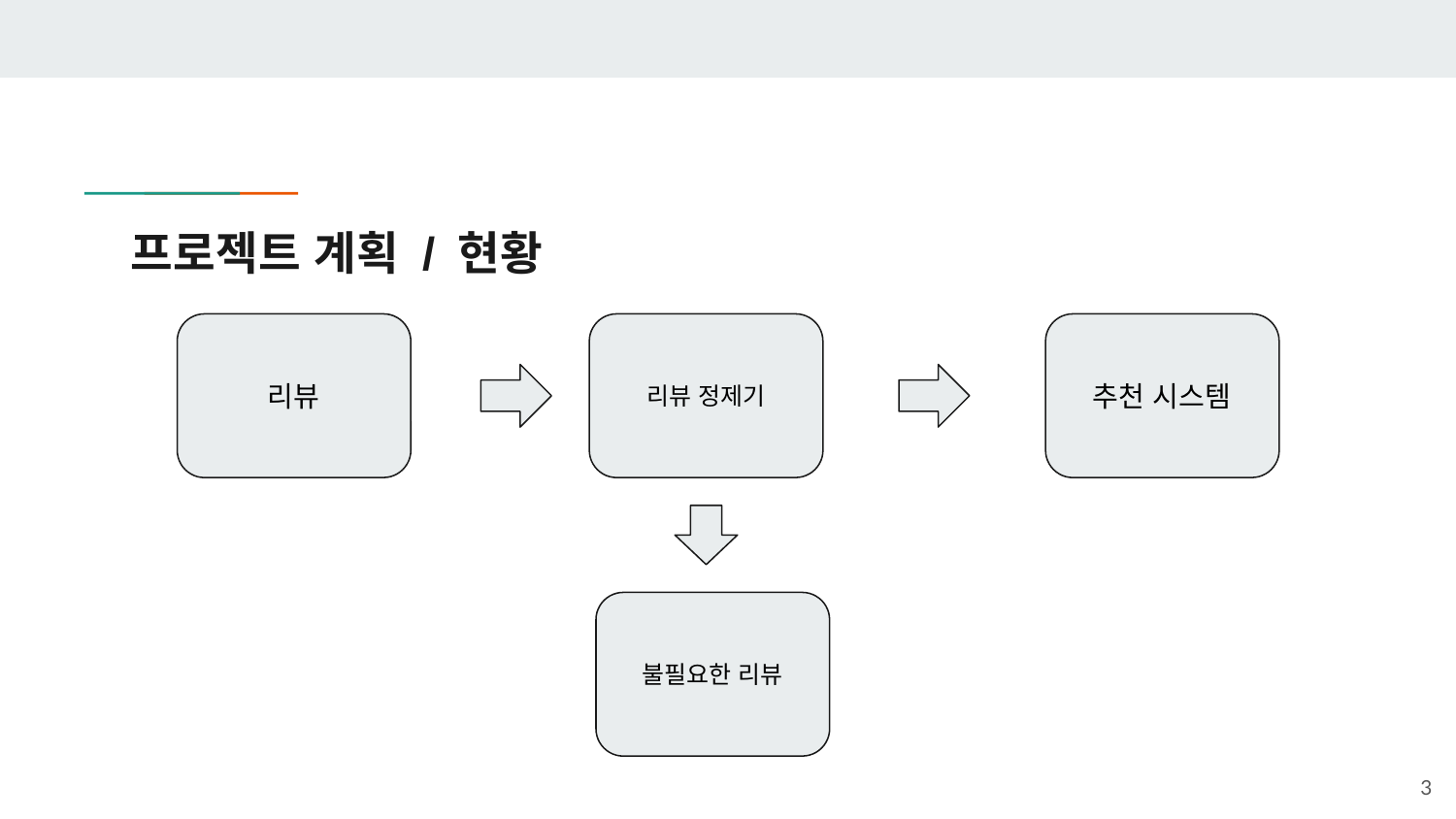

# 프로젝트 계획 / 현황
리뷰
리뷰 정제기
추천 시스템

불필요한 리뷰
3